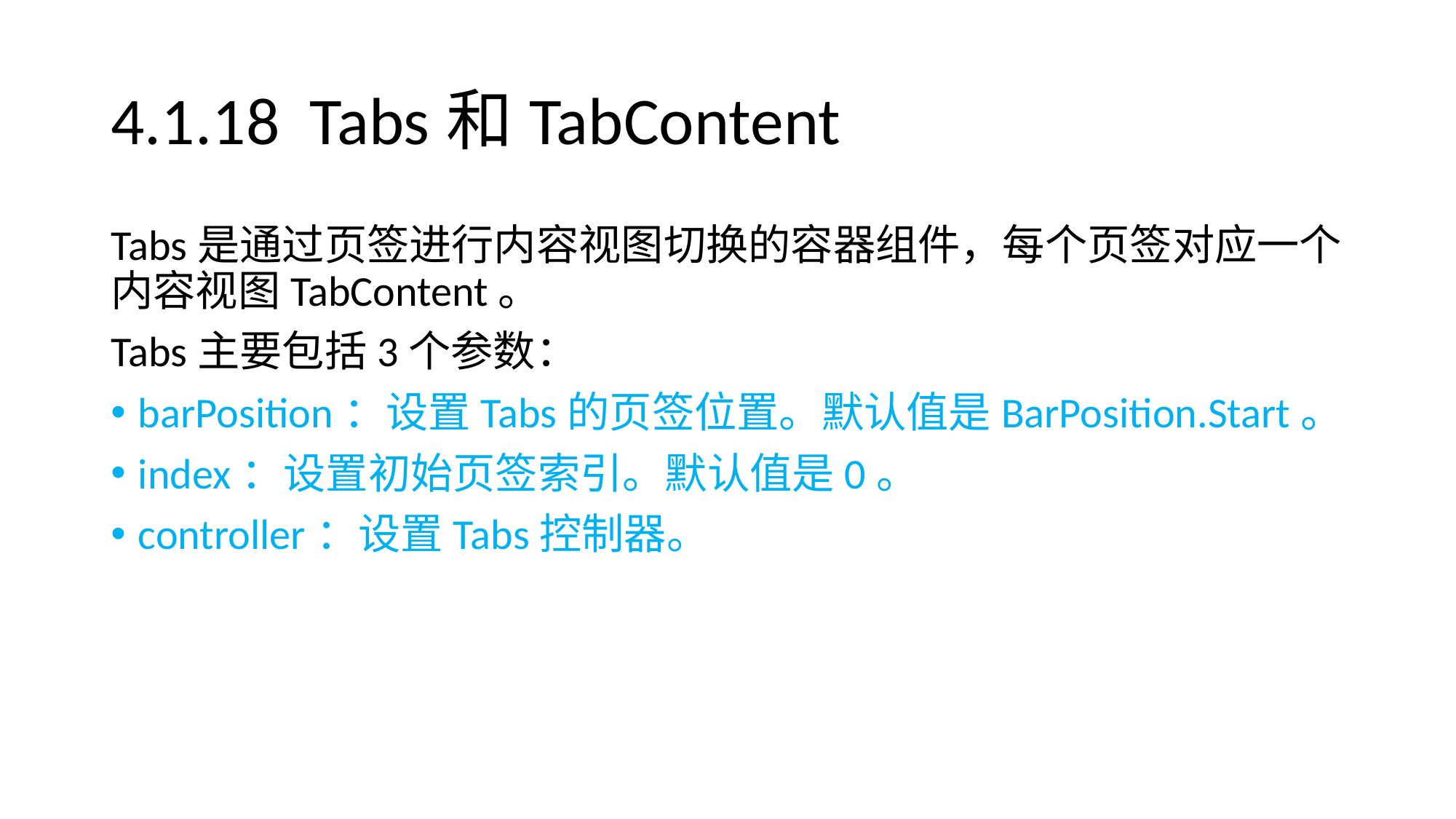

# 4.1.18  Tabs和TabContent
Tabs是通过页签进行内容视图切换的容器组件，每个页签对应一个内容视图TabContent。
Tabs主要包括3个参数：
barPosition：设置Tabs的页签位置。默认值是BarPosition.Start。
index：设置初始页签索引。默认值是0。
controller：设置Tabs控制器。